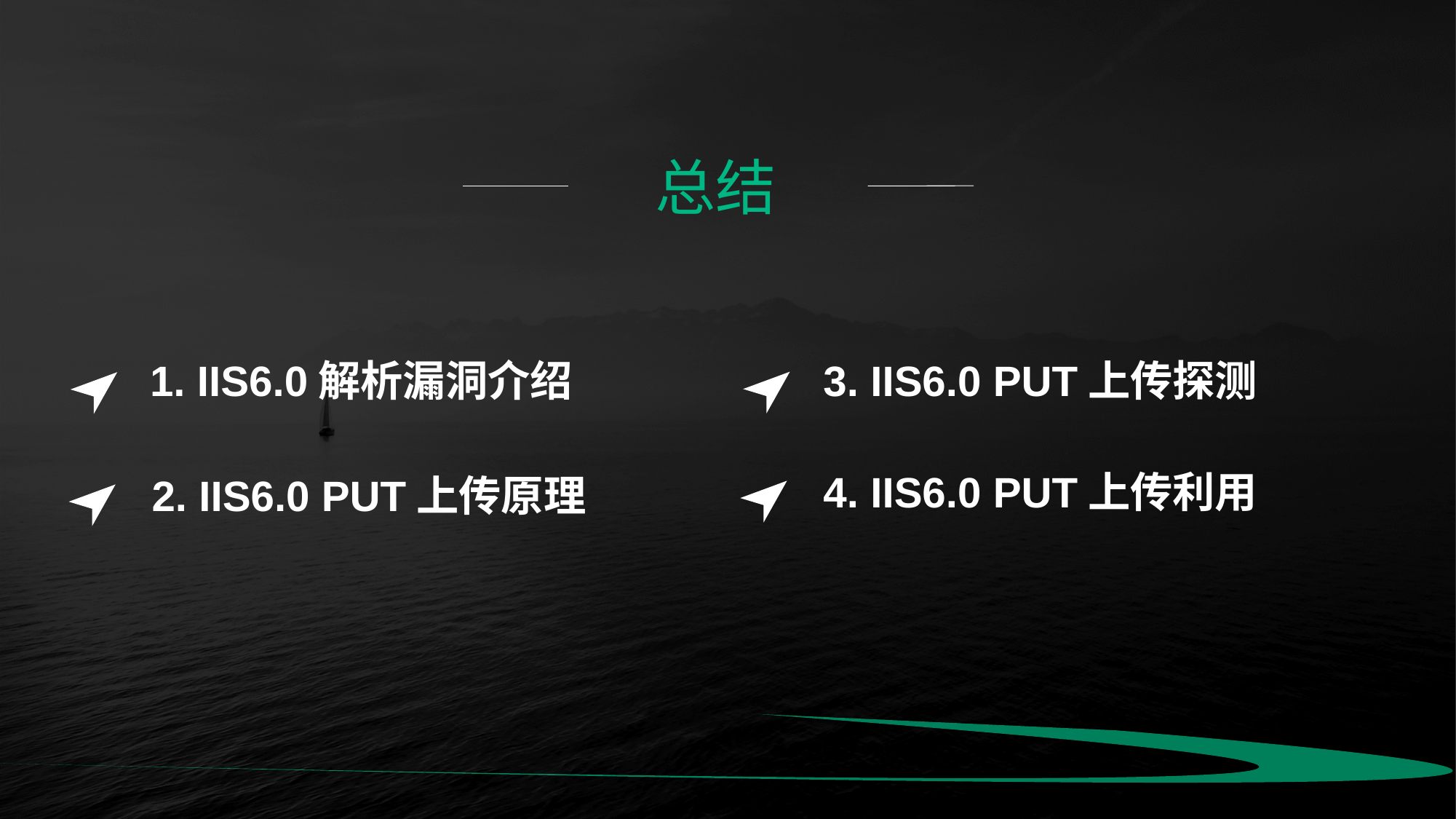

总结
3. IIS6.0 PUT上传探测

4. IIS6.0 PUT上传利用

1. IIS6.0解析漏洞介绍

2. IIS6.0 PUT上传原理